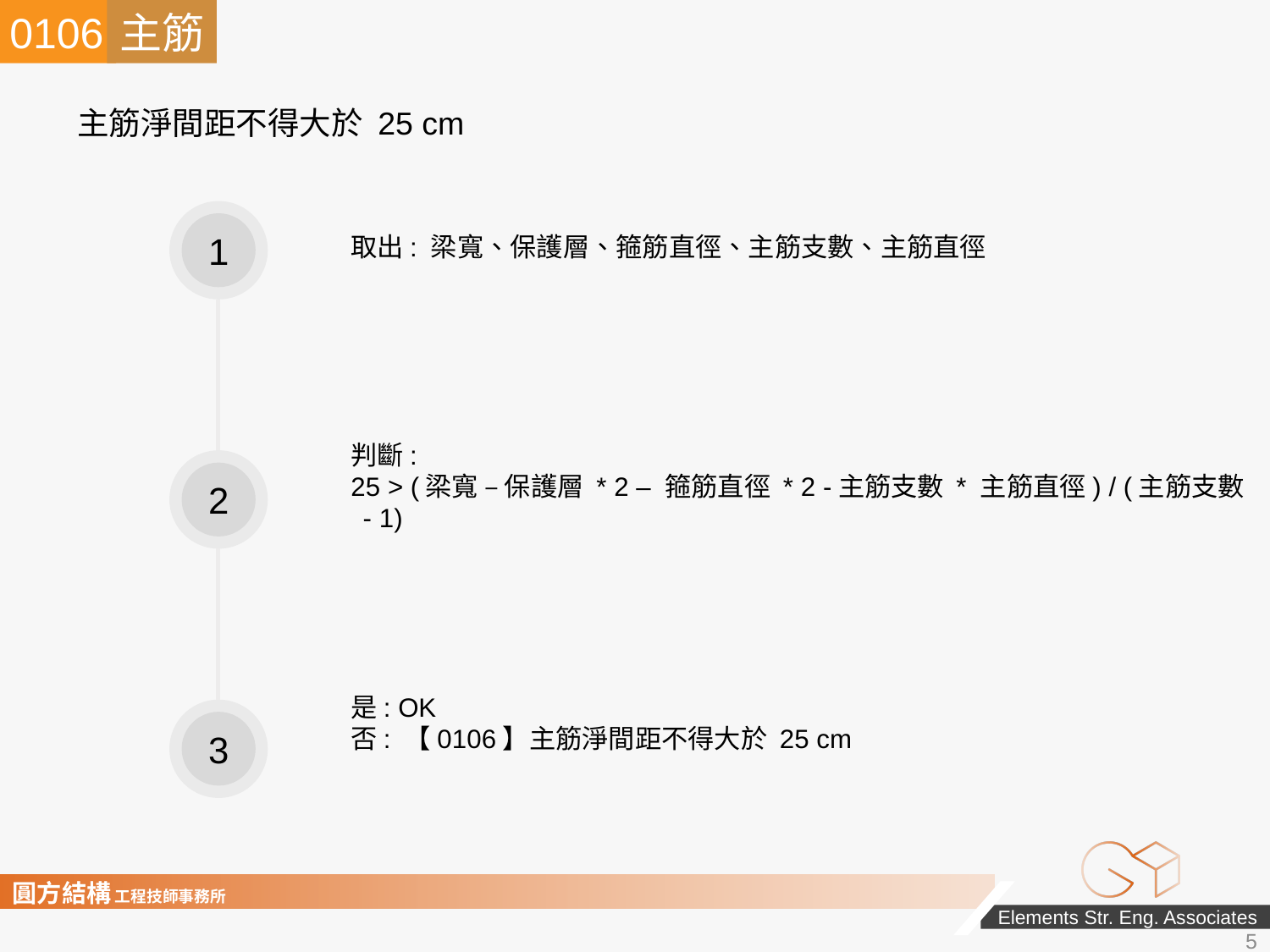

0106
主筋
主筋淨間距不得大於 25 cm
1

取出: 梁寬、保護層、箍筋直徑、主筋支數、主筋直徑
判斷:
25 > (梁寬 – 保護層 * 2 – 箍筋直徑 * 2 -主筋支數 * 主筋直徑) / (主筋支數 - 1)
2

是: OK
否: 【0106】主筋淨間距不得大於 25 cm
3

5